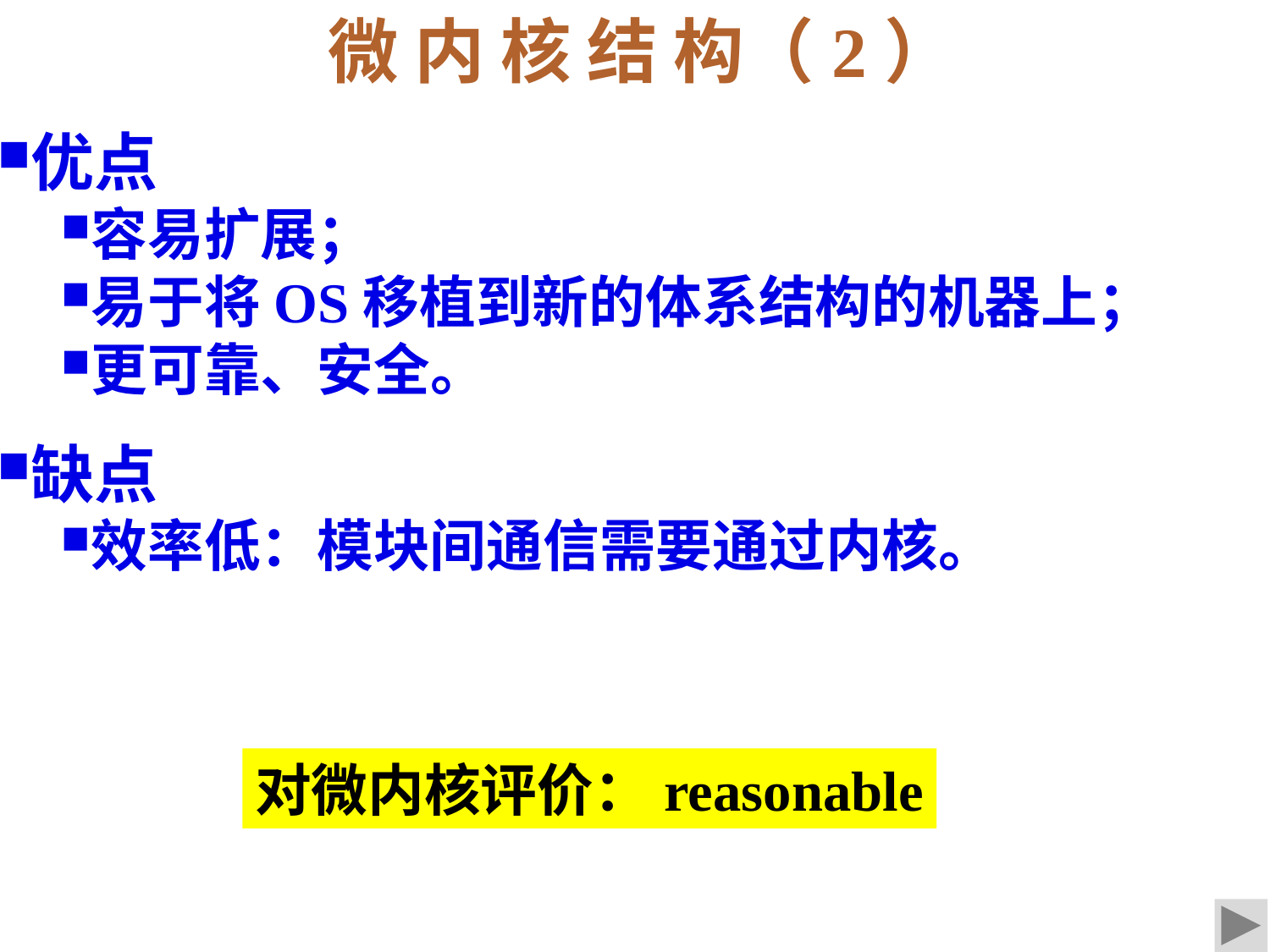

微 内 核 结 构（2）
优点
容易扩展；
易于将OS移植到新的体系结构的机器上；
更可靠、安全。
缺点
效率低：模块间通信需要通过内核。
对微内核评价：reasonable